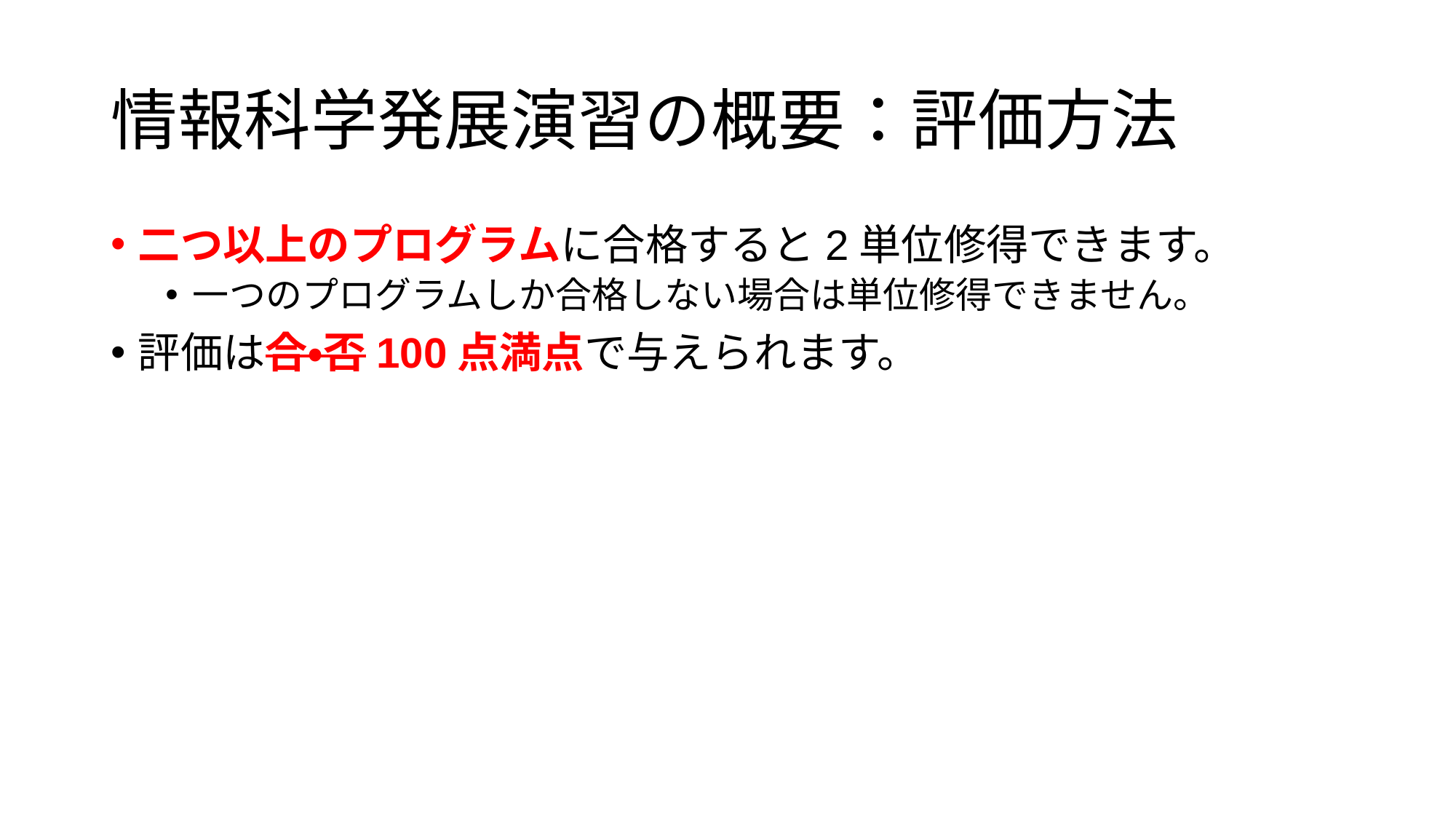

# 情報科学発展演習の概要：評価方法
二つ以上のプログラムに合格すると2単位修得できます。
一つのプログラムしか合格しない場合は単位修得できません。
評価は合・否100点満点で与えられます。